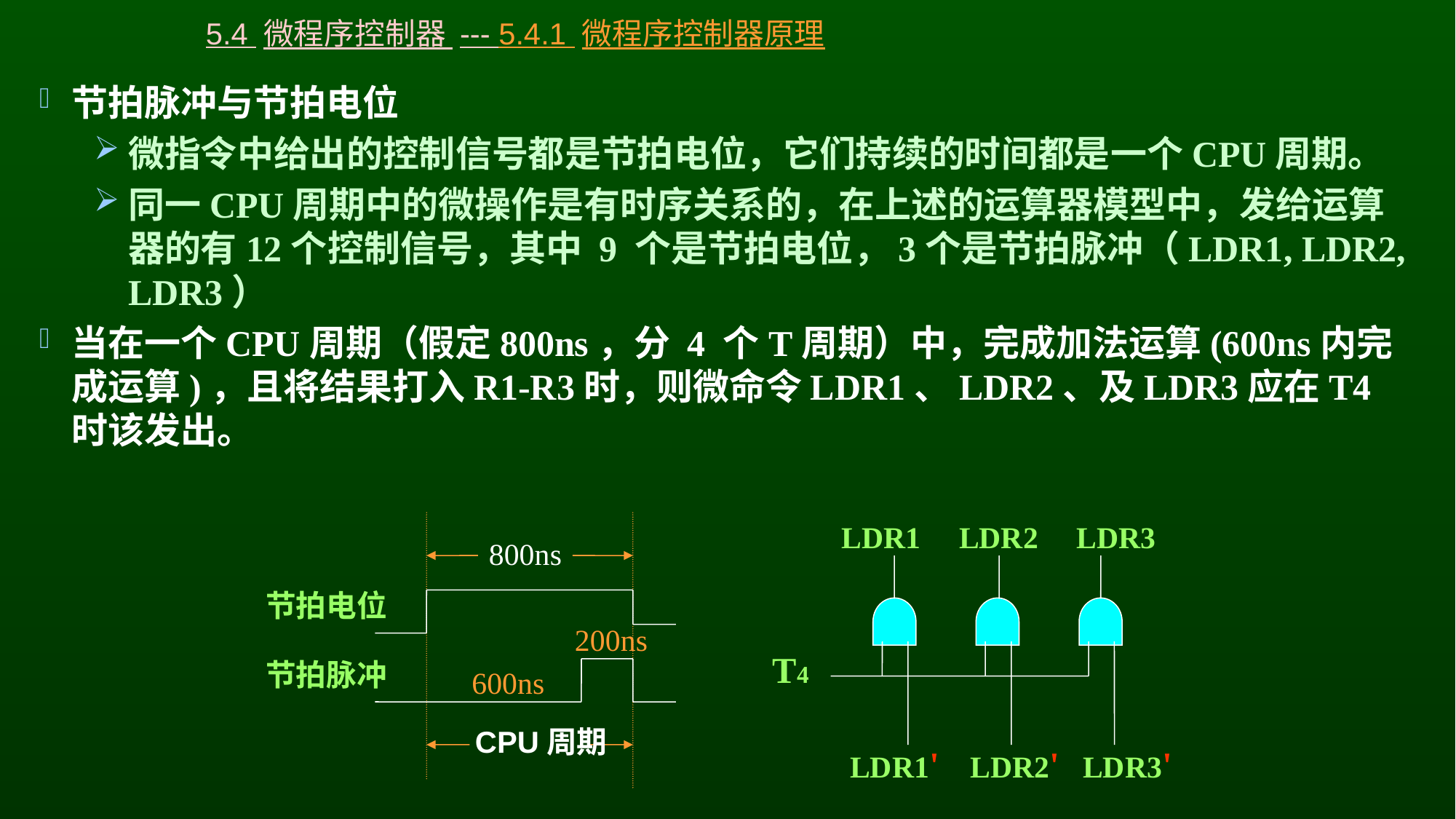

# 5.4 微程序控制器 --- 5.4.1 微程序控制器原理
节拍脉冲与节拍电位
微指令中给出的控制信号都是节拍电位，它们持续的时间都是一个CPU周期。
同一CPU周期中的微操作是有时序关系的，在上述的运算器模型中，发给运算器的有12个控制信号，其中 9 个是节拍电位，3个是节拍脉冲（LDR1, LDR2, LDR3）
当在一个CPU周期（假定800ns，分 4 个T周期）中，完成加法运算(600ns内完成运算)，且将结果打入R1-R3时，则微命令LDR1、LDR2、及LDR3应在T4时该发出。
LDR1     LDR2     LDR3

T4

LDR1'    LDR2'   LDR3'

800ns

节拍电位

200ns

节拍脉冲

600ns
CPU周期